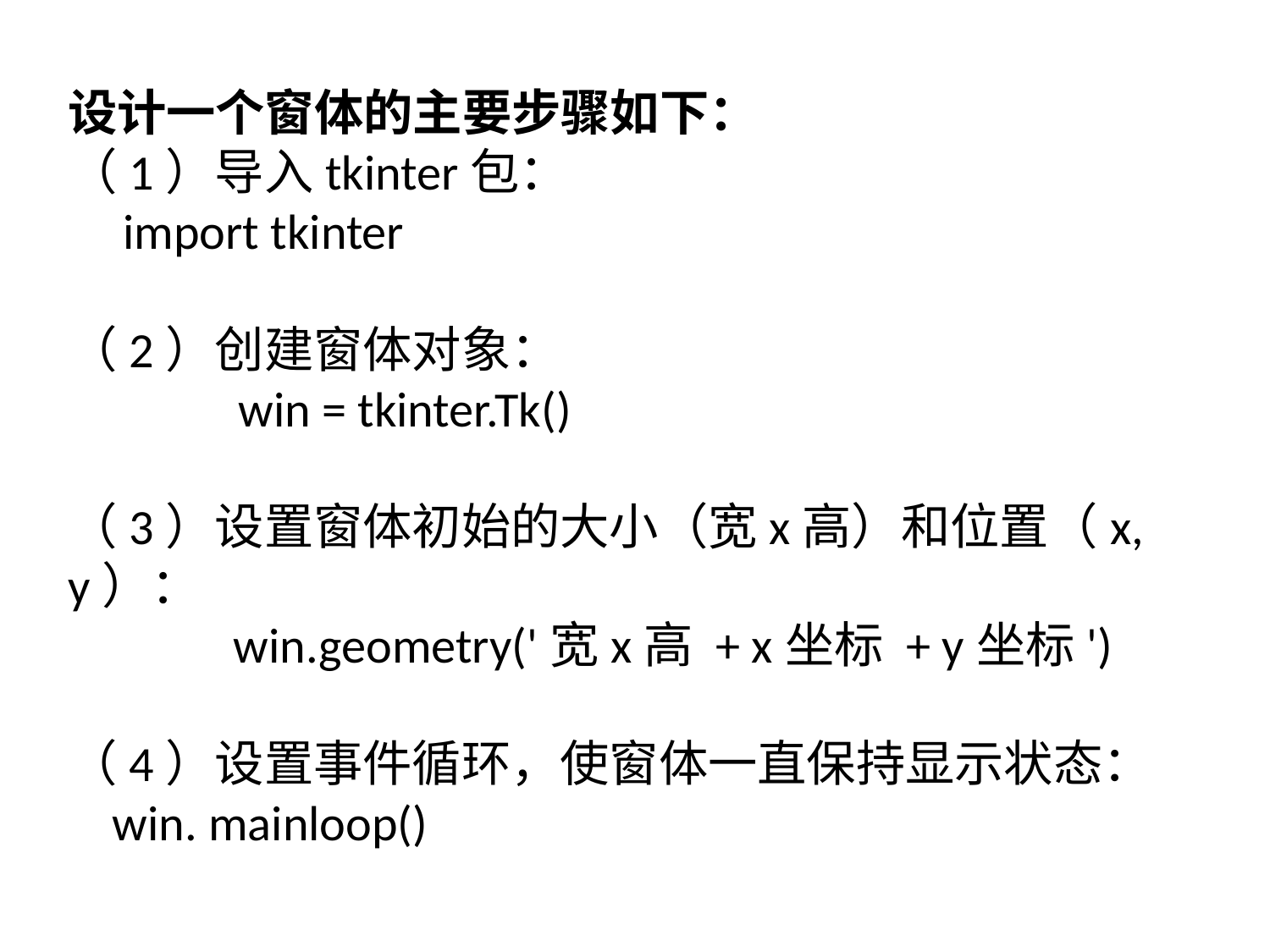

# 设计一个窗体的主要步骤如下： （1）导入tkinter包： import tkinter   （2）创建窗体对象： 　　　win = tkinter.Tk() （3）设置窗体初始的大小（宽x高）和位置（x, y）： win.geometry('宽x高 + x坐标 + y坐标')   （4）设置事件循环，使窗体一直保持显示状态： win. mainloop()